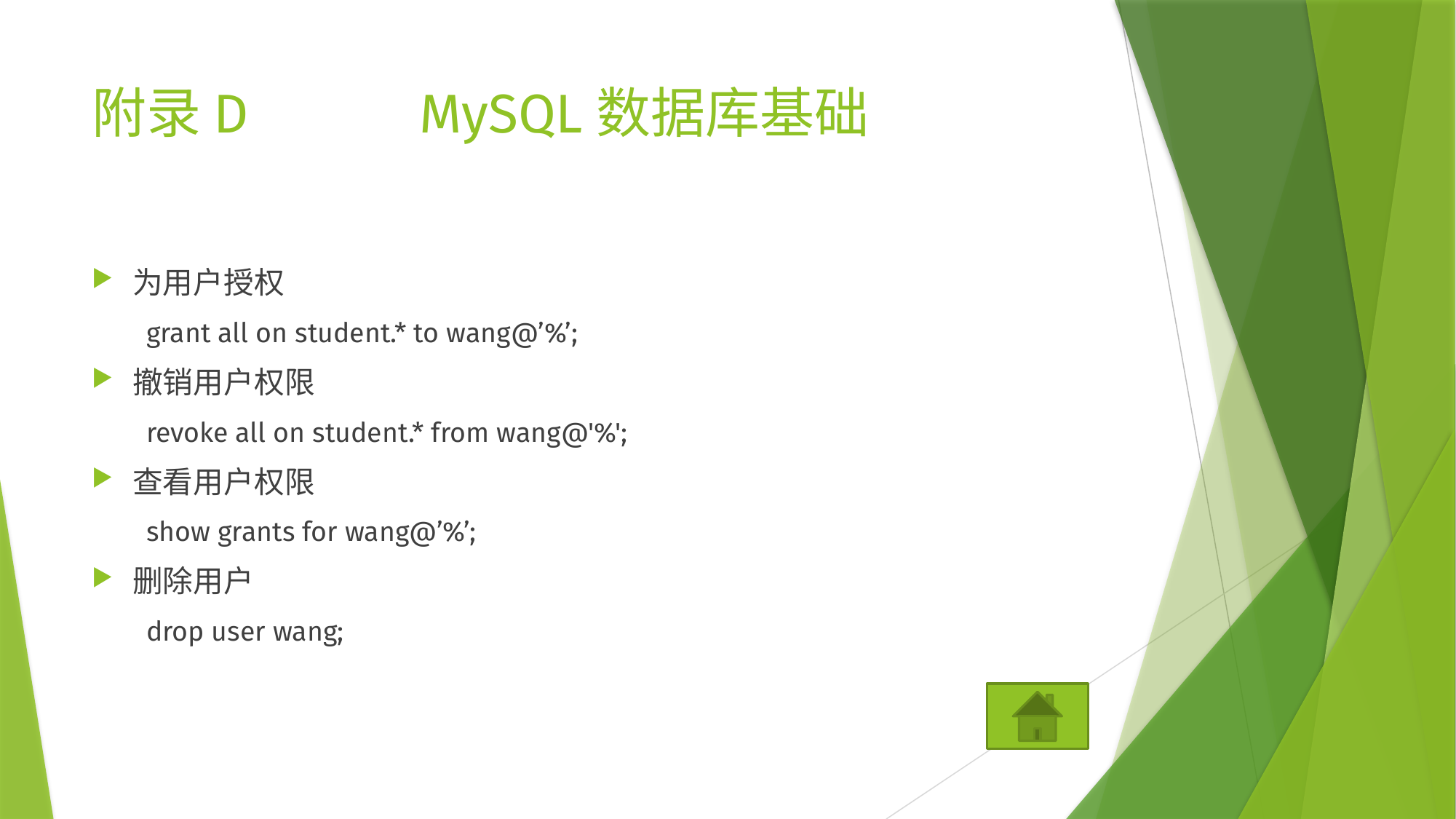

# 附录D		MySQL数据库基础
为用户授权
grant all on student.* to wang@’%’;
撤销用户权限
revoke all on student.* from wang@'%';
查看用户权限
show grants for wang@’%’;
删除用户
drop user wang;